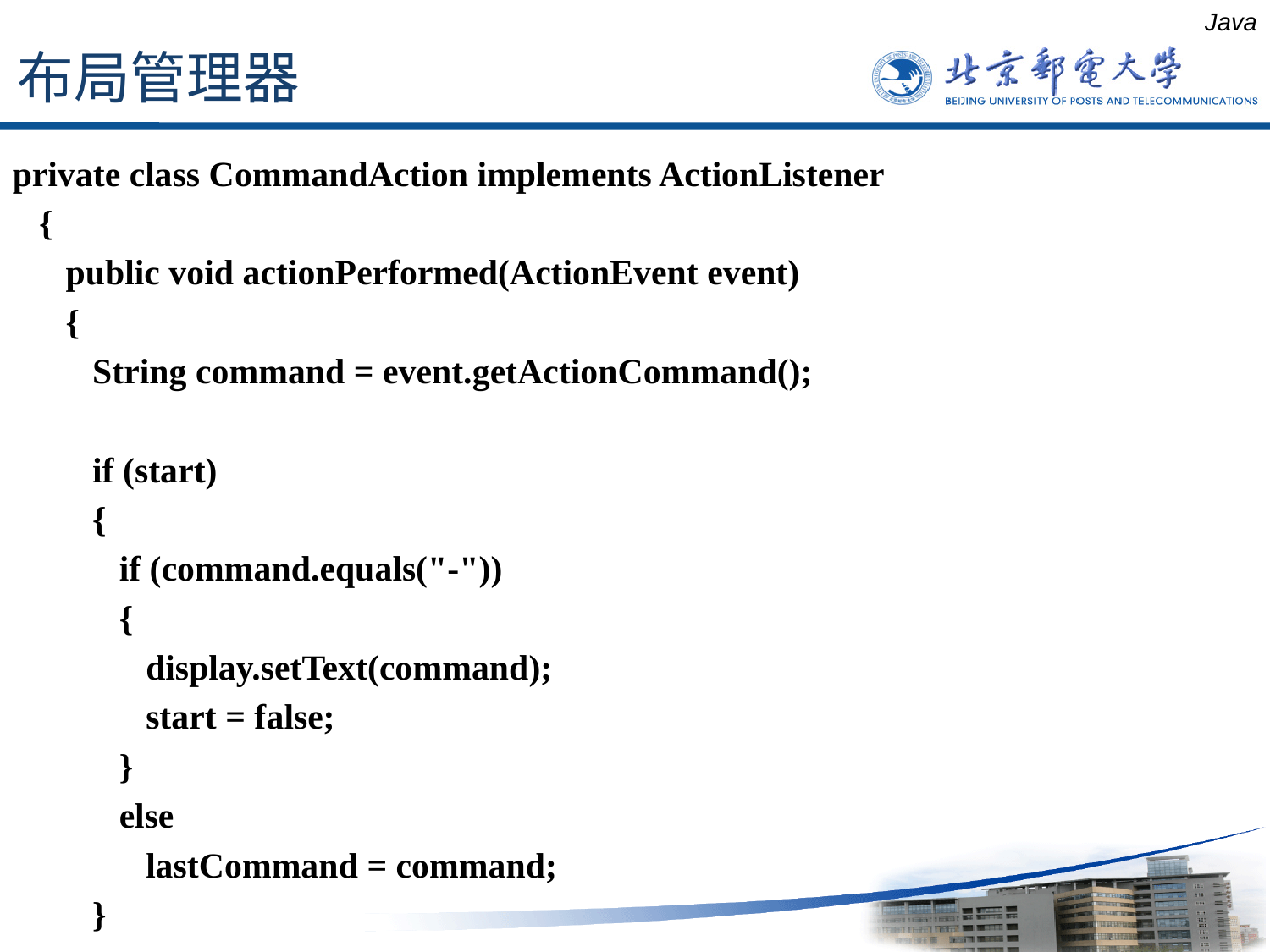

布局管理器
Java
private class CommandAction implements ActionListener
   {
      public void actionPerformed(ActionEvent event)
      {
         String command = event.getActionCommand();

         if (start)
         {
            if (command.equals("-"))
            {
               display.setText(command);
               start = false;
            }
            else
               lastCommand = command;
         }